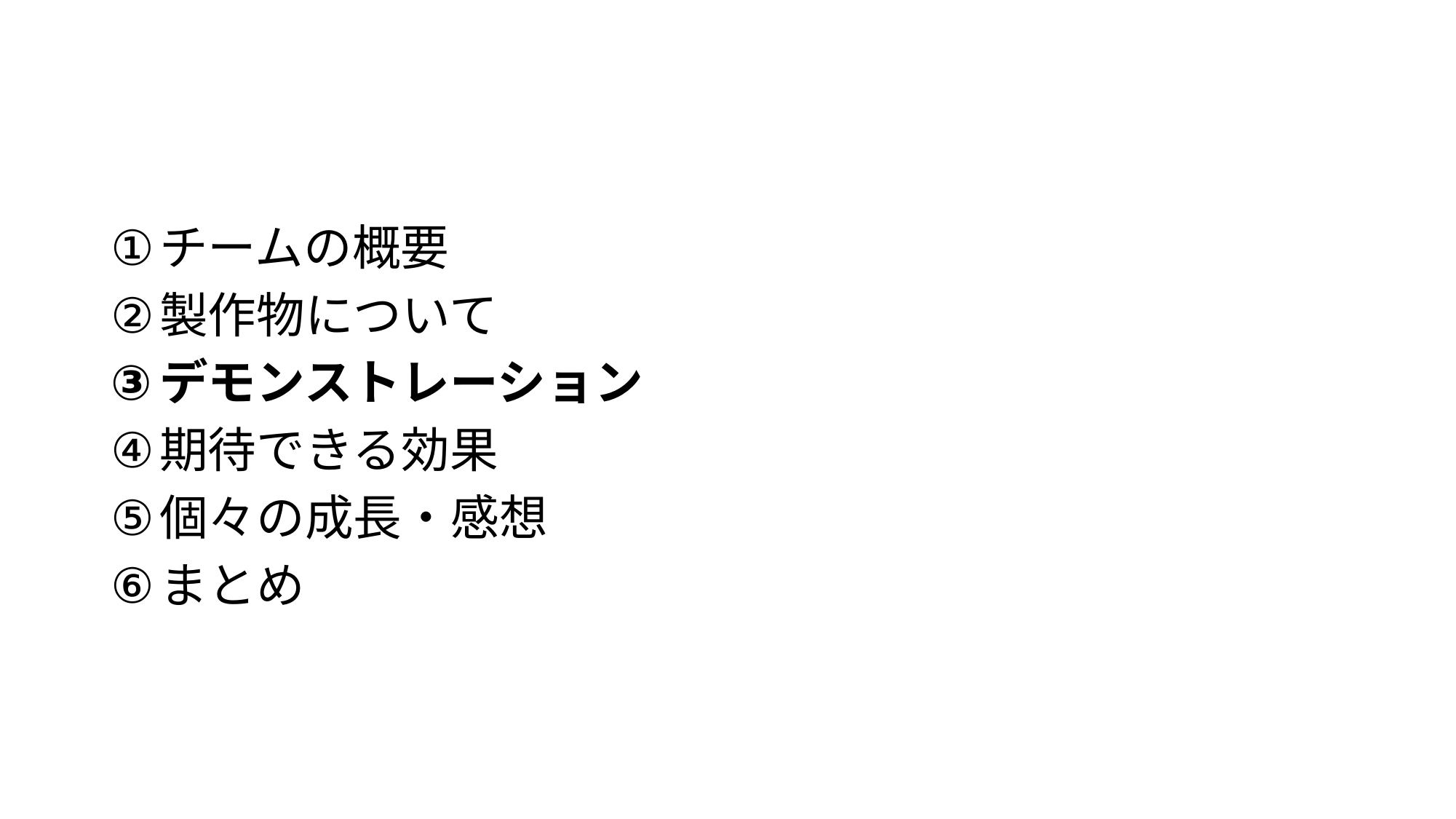

#
チームの概要
製作物について
デモンストレーション
期待できる効果
個々の成長・感想
まとめ